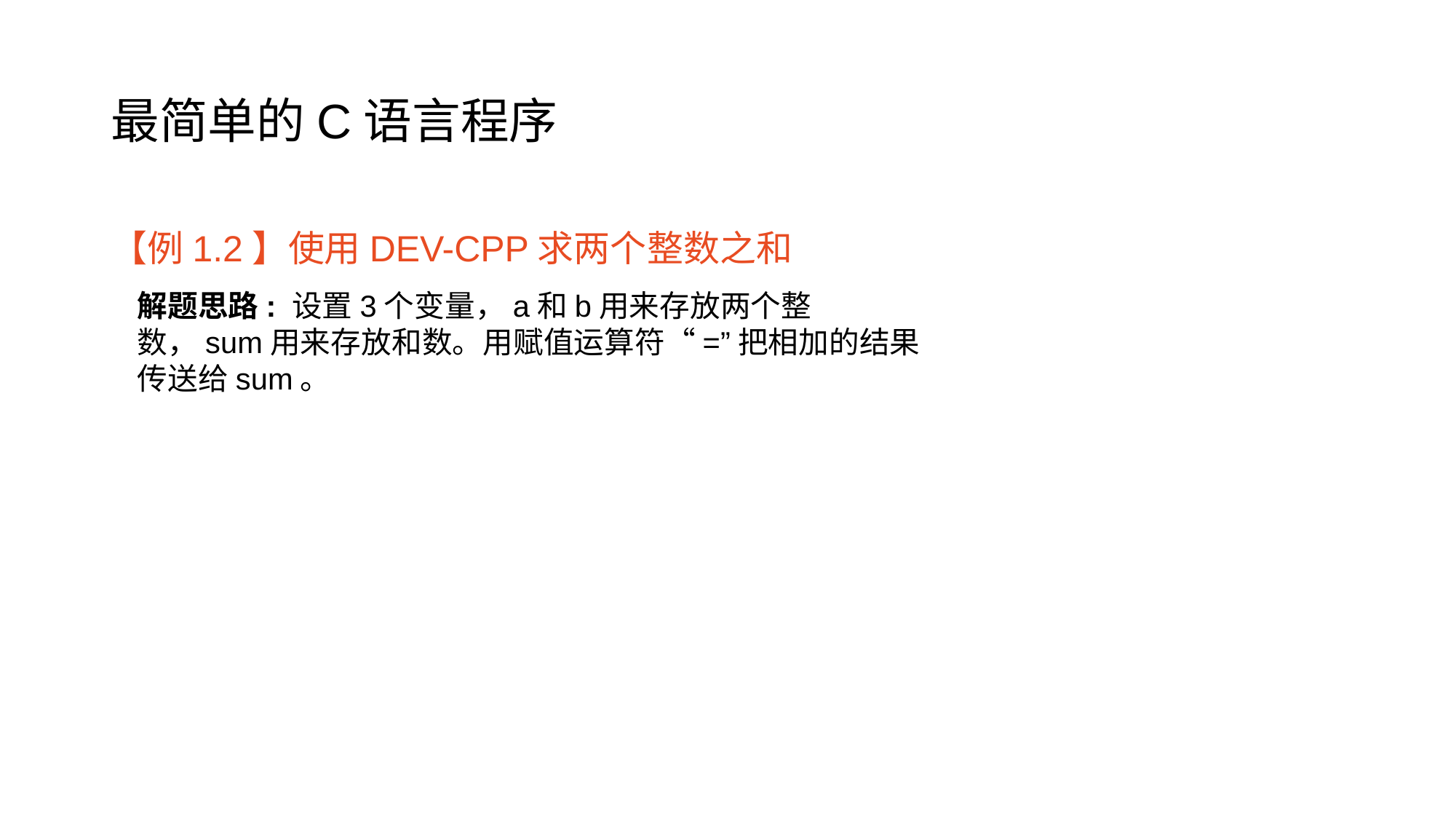

# 最简单的C语言程序
【例1.2】使用DEV-CPP求两个整数之和
解题思路: 设置3个变量，a和b用来存放两个整数，sum用来存放和数。用赋值运算符“=”把相加的结果传送给sum。